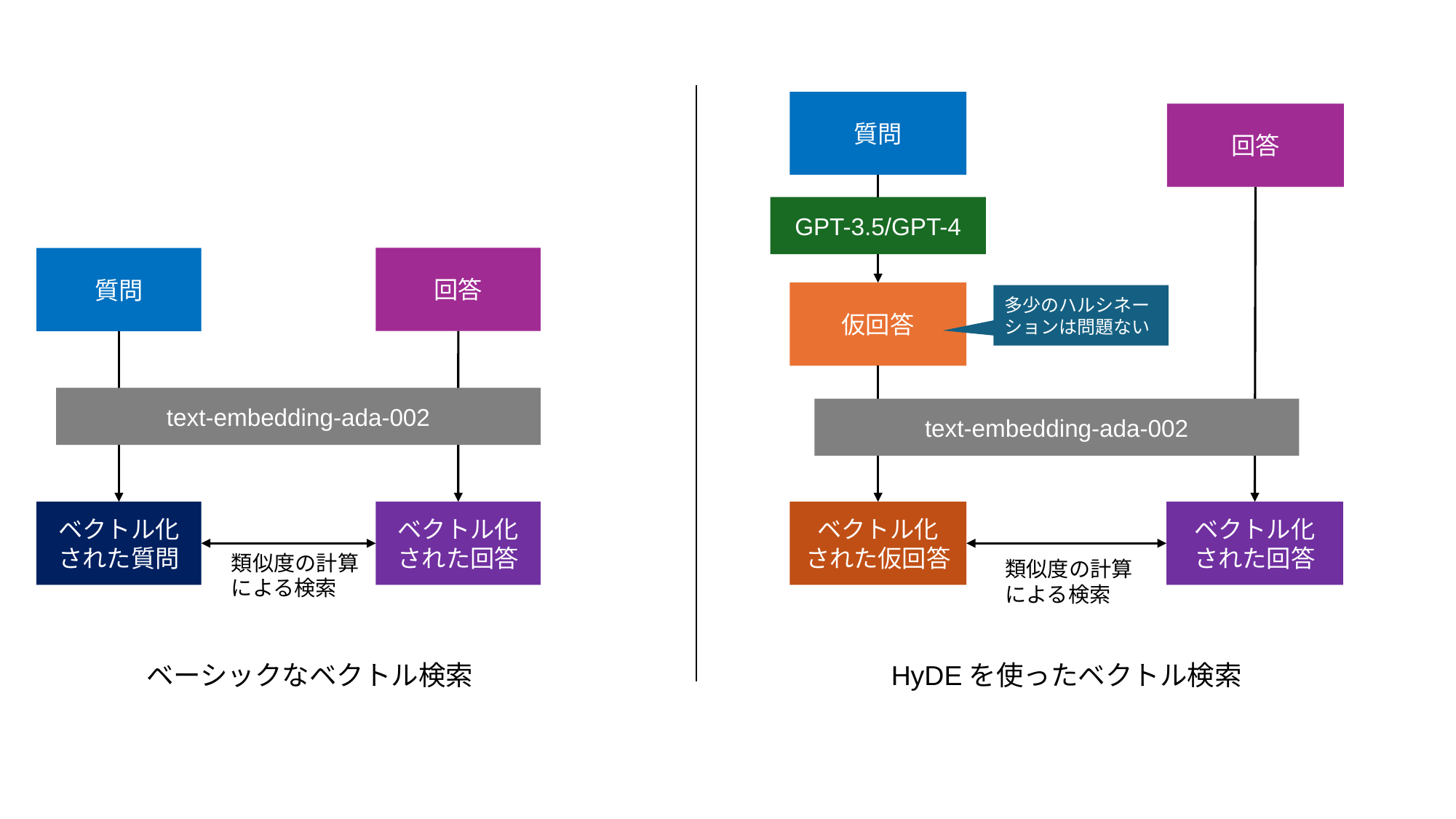

質問
回答
GPT-3.5/GPT-4
回答
質問
仮回答
多少のハルシネーションは問題ない
text-embedding-ada-002
text-embedding-ada-002
ベクトル化された質問
ベクトル化された回答
ベクトル化
された仮回答
ベクトル化
された回答
類似度の計算
による検索
類似度の計算
による検索
ベーシックなベクトル検索
HyDEを使ったベクトル検索